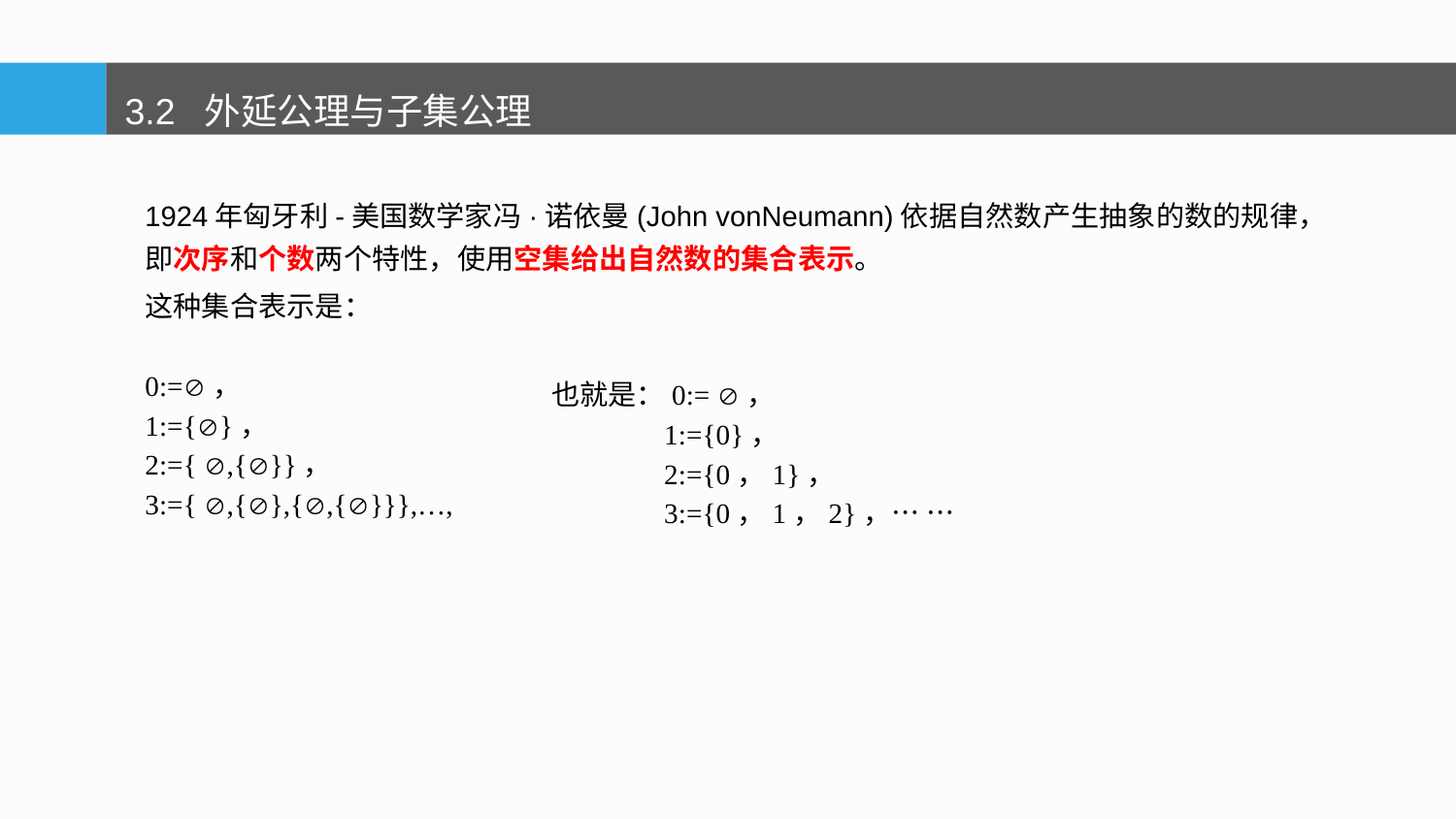

3.2  外延公理与子集公理

1924年匈牙利-美国数学家冯·诺依曼(John vonNeumann)依据自然数产生抽象的数的规律，即次序和个数两个特性，使用空集给出自然数的集合表示。
这种集合表示是：

0:=∅，
1:={∅}，
2:={ ∅,{∅}}，
3:={ ∅,{∅},{∅,{∅}}},…,

也就是：0:= ∅，
                1:={0}，
                2:={0，1}，
                3:={0，1，2}，… …